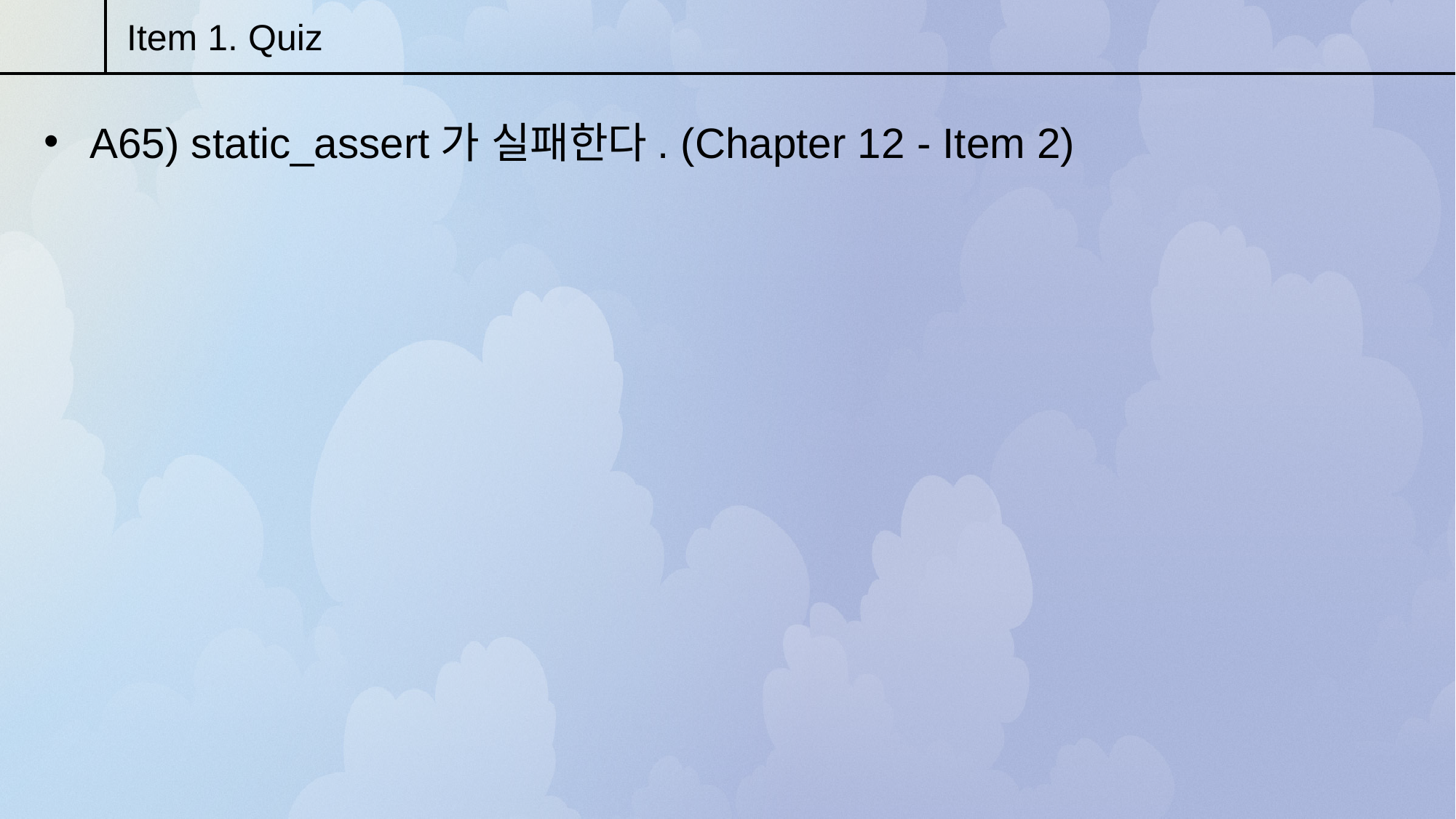

Item 1. Quiz
 A65) static_assert가 실패한다. (Chapter 12 - Item 2)